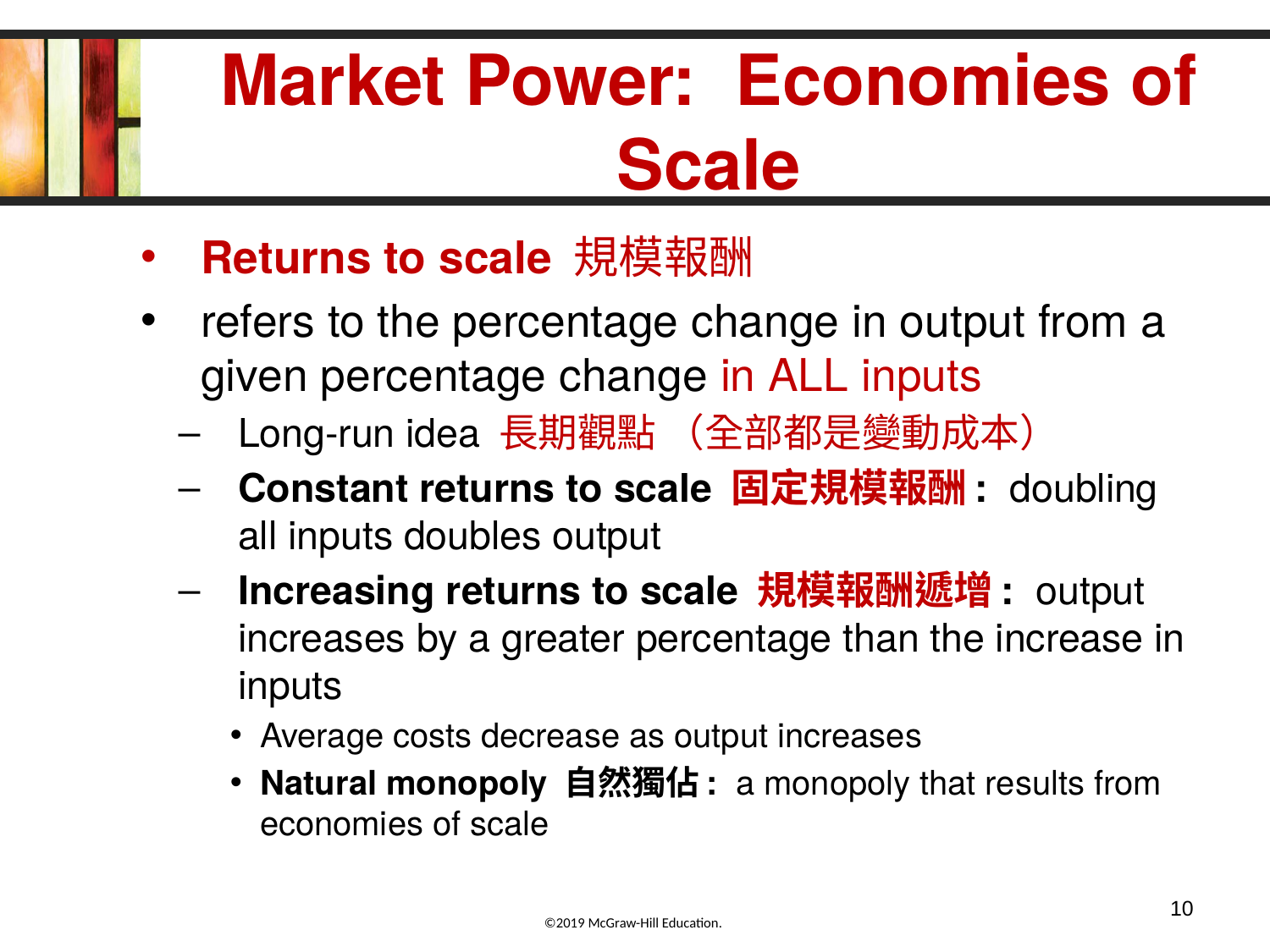

# Market Power:  Economies of Scale
Returns to scale 規模報酬
refers to the percentage change in output from a given percentage change in ALL inputs
Long-run idea 長期觀點 （全部都是變動成本）
Constant returns to scale 固定規模報酬:  doubling all inputs doubles output
Increasing returns to scale 規模報酬遞增:  output increases by a greater percentage than the increase in inputs
Average costs decrease as output increases
Natural monopoly 自然獨佔:  a monopoly that results from economies of scale
10
©2019 McGraw-Hill Education.